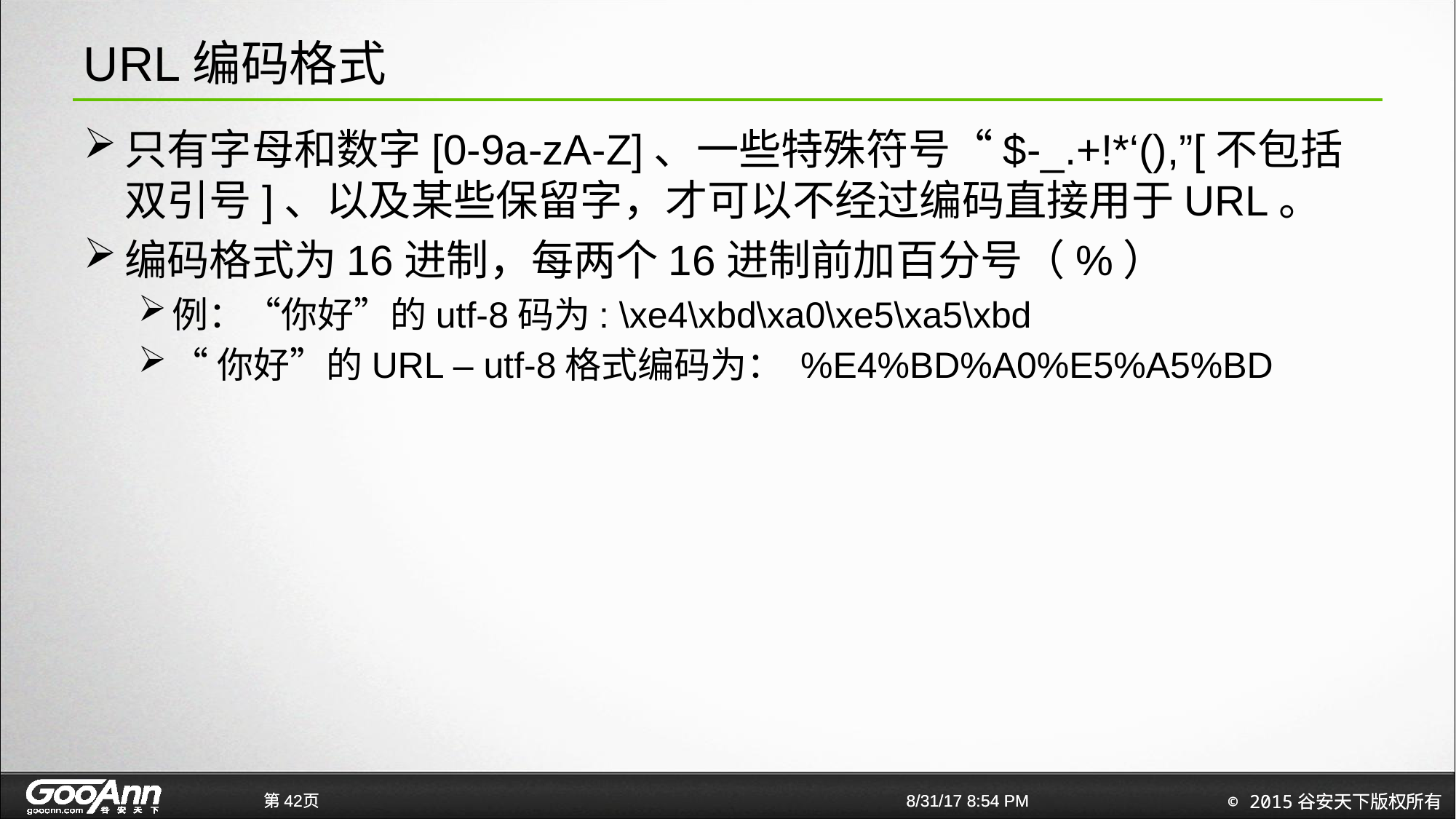

# URL编码格式
只有字母和数字[0-9a-zA-Z]、一些特殊符号“$-_.+!*‘(),”[不包括双引号]、以及某些保留字，才可以不经过编码直接用于URL。
编码格式为16进制，每两个16进制前加百分号（%）
例：“你好”的utf-8码为: \xe4\xbd\xa0\xe5\xa5\xbd
“你好”的URL – utf-8格式编码为： %E4%BD%A0%E5%A5%BD